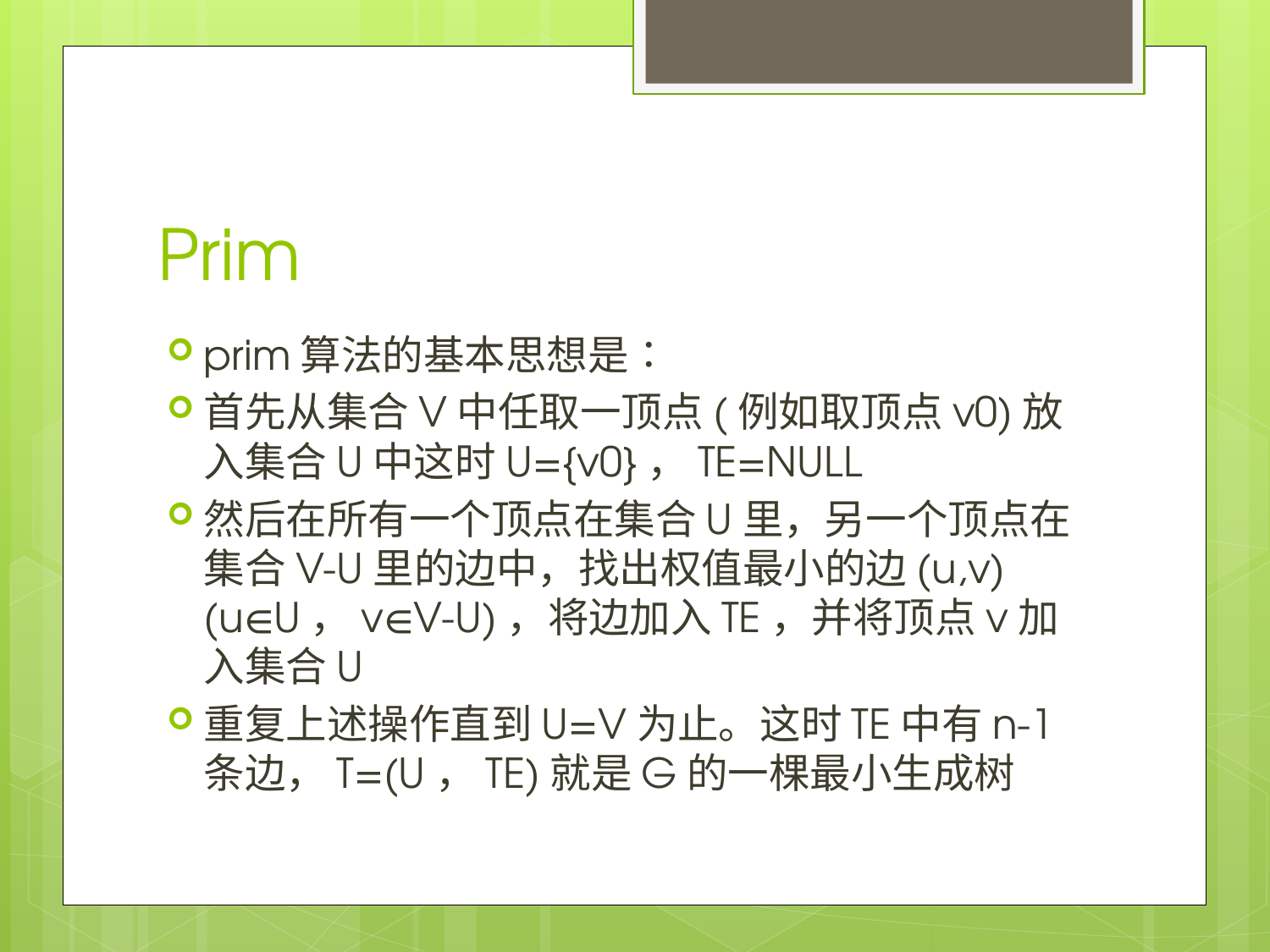

# Prim
prim算法的基本思想是∶
首先从集合V中任取一顶点(例如取顶点v0)放入集合U中这时U={v0}，TE=NULL
然后在所有一个顶点在集合U里，另一个顶点在集合V-U里的边中，找出权值最小的边(u,v)(u∈U，v∈V-U)，将边加入TE，并将顶点v加入集合U
重复上述操作直到U=V为止。这时TE中有n-1条边，T=(U，TE)就是G的一棵最小生成树